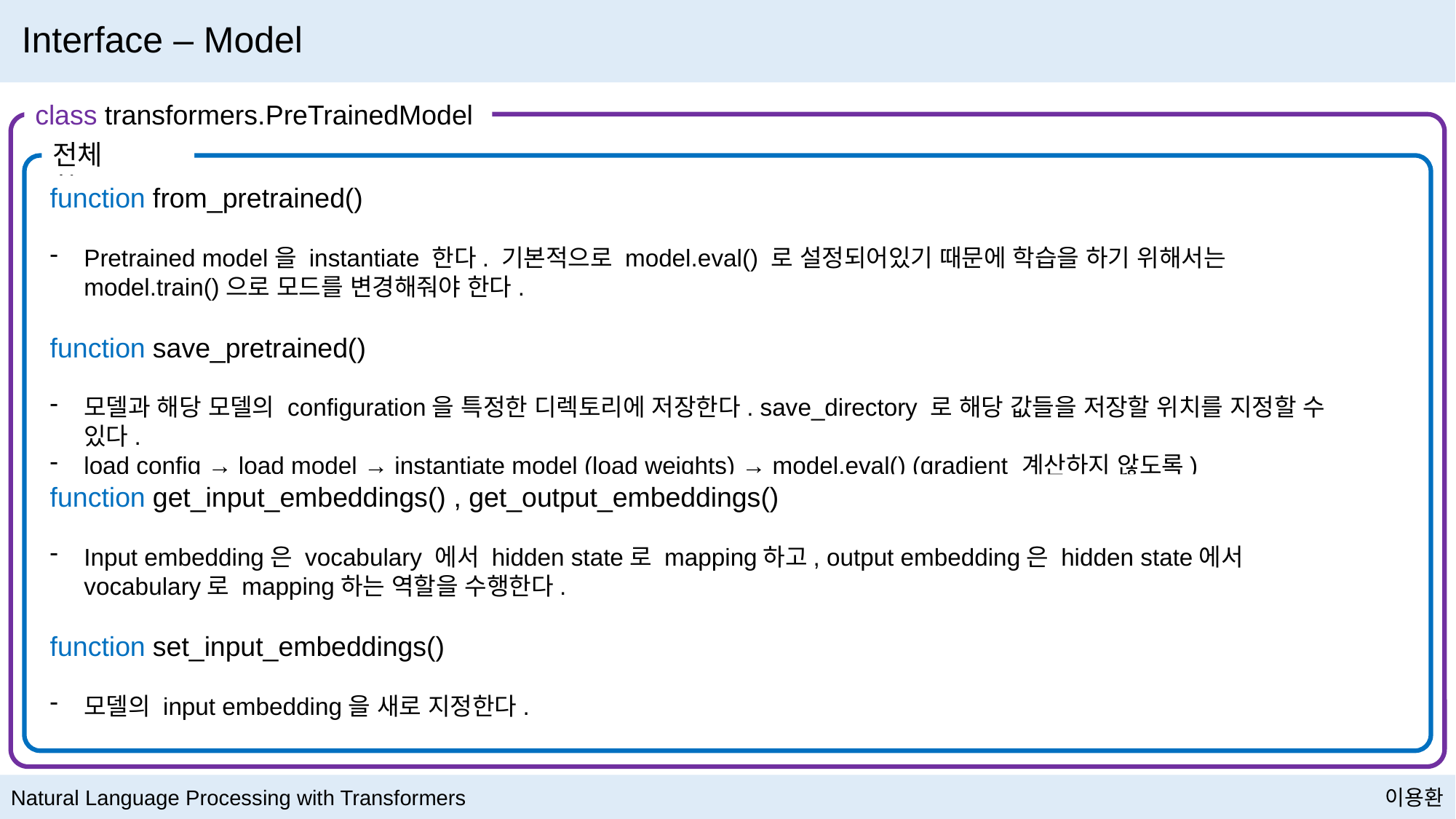

# Interface – Model
class transformers.PreTrainedModel

전체 함수들

function from_pretrained()
Pretrained model을 instantiate 한다. 기본적으로 model.eval() 로 설정되어있기 때문에 학습을 하기 위해서는 model.train()으로 모드를 변경해줘야 한다.
function save_pretrained()
모델과 해당 모델의 configuration을 특정한 디렉토리에 저장한다. save_directory 로 해당 값들을 저장할 위치를 지정할 수 있다.
load config → load model → instantiate model (load weights) → model.eval() (gradient 계산하지 않도록)
function get_input_embeddings() , get_output_embeddings()
Input embedding은 vocabulary 에서 hidden state로 mapping하고, output embedding은 hidden state에서 vocabulary로 mapping하는 역할을 수행한다.
function set_input_embeddings()
모델의 input embedding을 새로 지정한다.